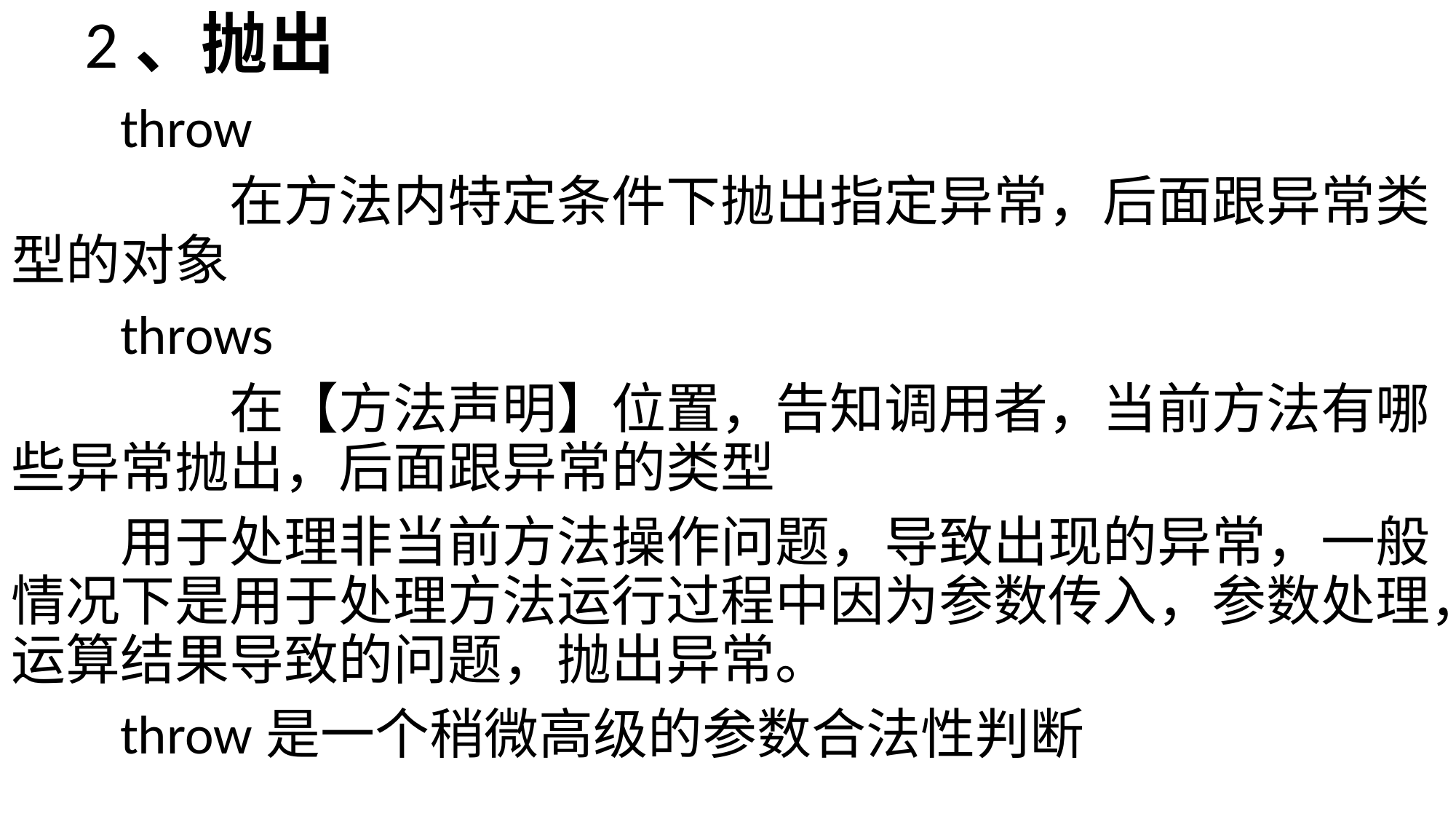

# 2、抛出
	throw
		在方法内特定条件下抛出指定异常，后面跟异常类型的对象
	throws
		在【方法声明】位置，告知调用者，当前方法有哪些异常抛出，后面跟异常的类型
	用于处理非当前方法操作问题，导致出现的异常，一般情况下是用于处理方法运行过程中因为参数传入，参数处理，运算结果导致的问题，抛出异常。
	throw是一个稍微高级的参数合法性判断